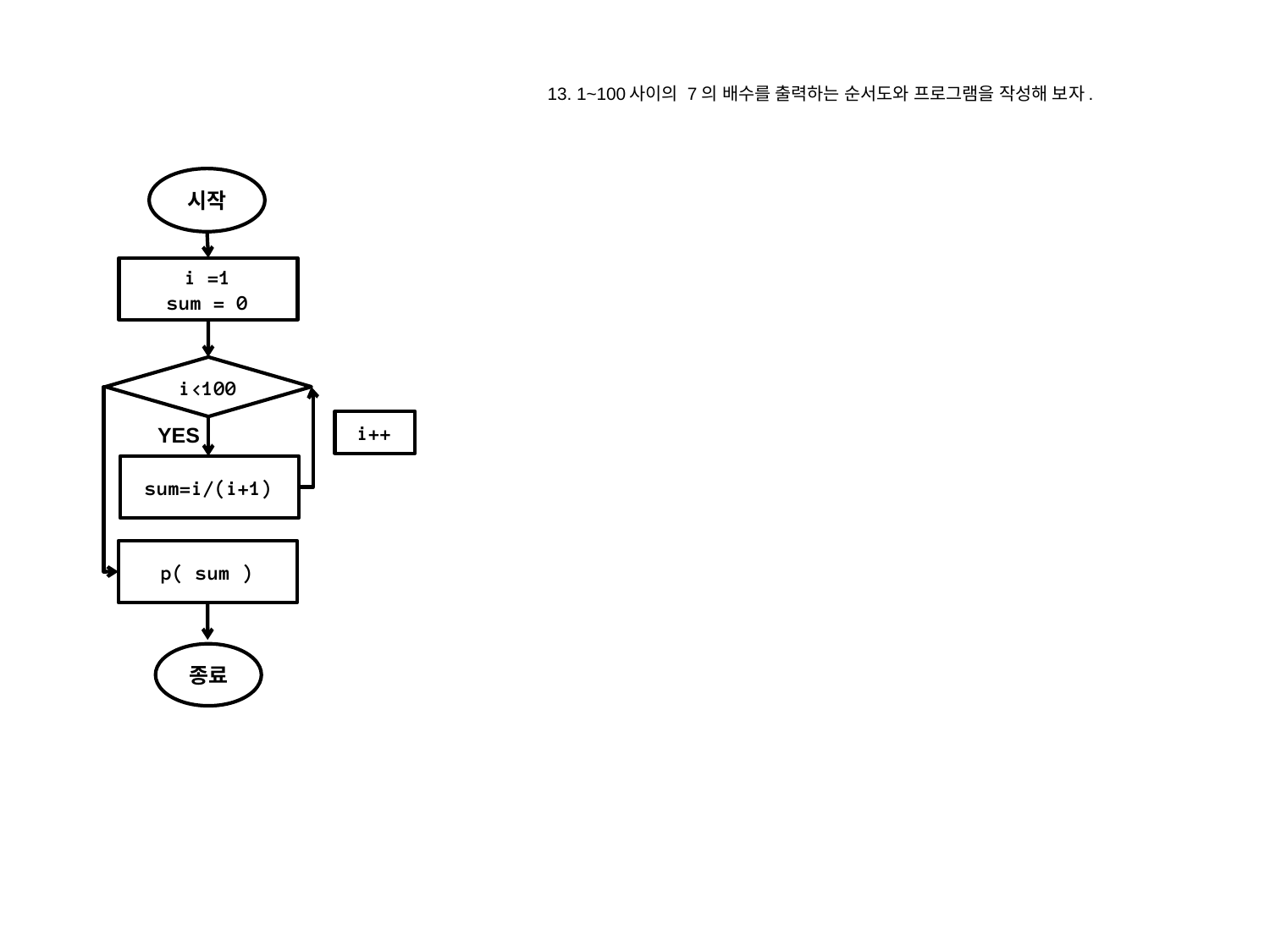

13. 1~100사이의 7의 배수를 출력하는 순서도와 프로그램을 작성해 보자.
시작
i =1
sum = 0
i<100
i++
YES
sum=i/(i+1)
p( sum )
종료